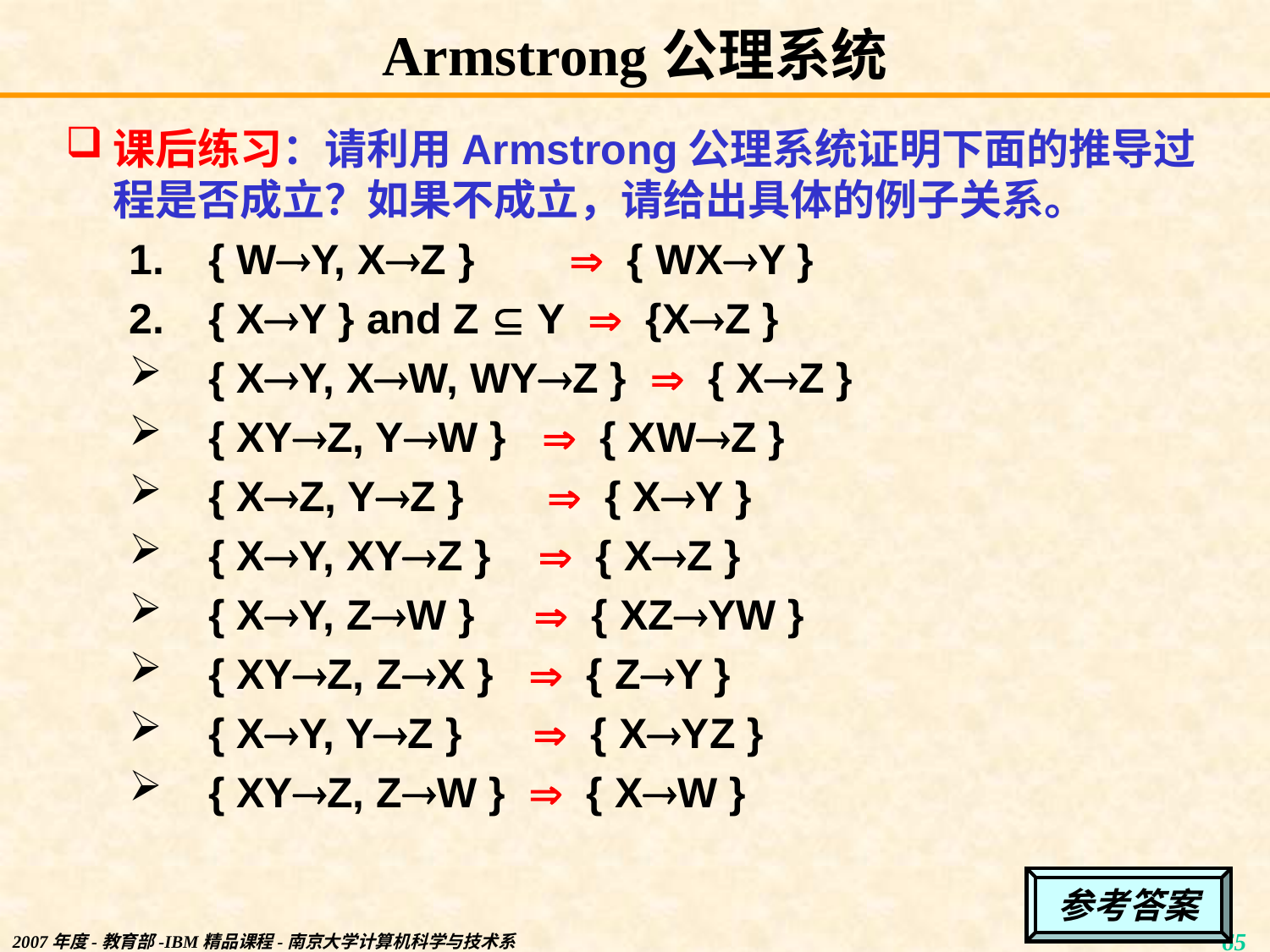

# Armstrong公理系统
课后练习：请利用Armstrong公理系统证明下面的推导过程是否成立？如果不成立，请给出具体的例子关系。
{ W→Y, X→Z }        ⇒  { WX→Y }
{ X→Y } and Z ⊆ Y  ⇒  {X→Z }
{ X→Y, X→W, WY→Z }  ⇒  { X→Z }
{ XY→Z, Y→W }   ⇒  { XW→Z }
{ X→Z, Y→Z }       ⇒  { X→Y }
{ X→Y, XY→Z }    ⇒  { X→Z }
{ X→Y, Z→W }     ⇒  { XZ→YW }
{ XY→Z, Z→X }   ⇒  { Z→Y }
{ X→Y, Y→Z }      ⇒  { X→YZ }
{ XY→Z, Z→W }  ⇒  { X→W }
参考答案
65
2007年度-教育部-IBM精品课程-南京大学计算机科学与技术系